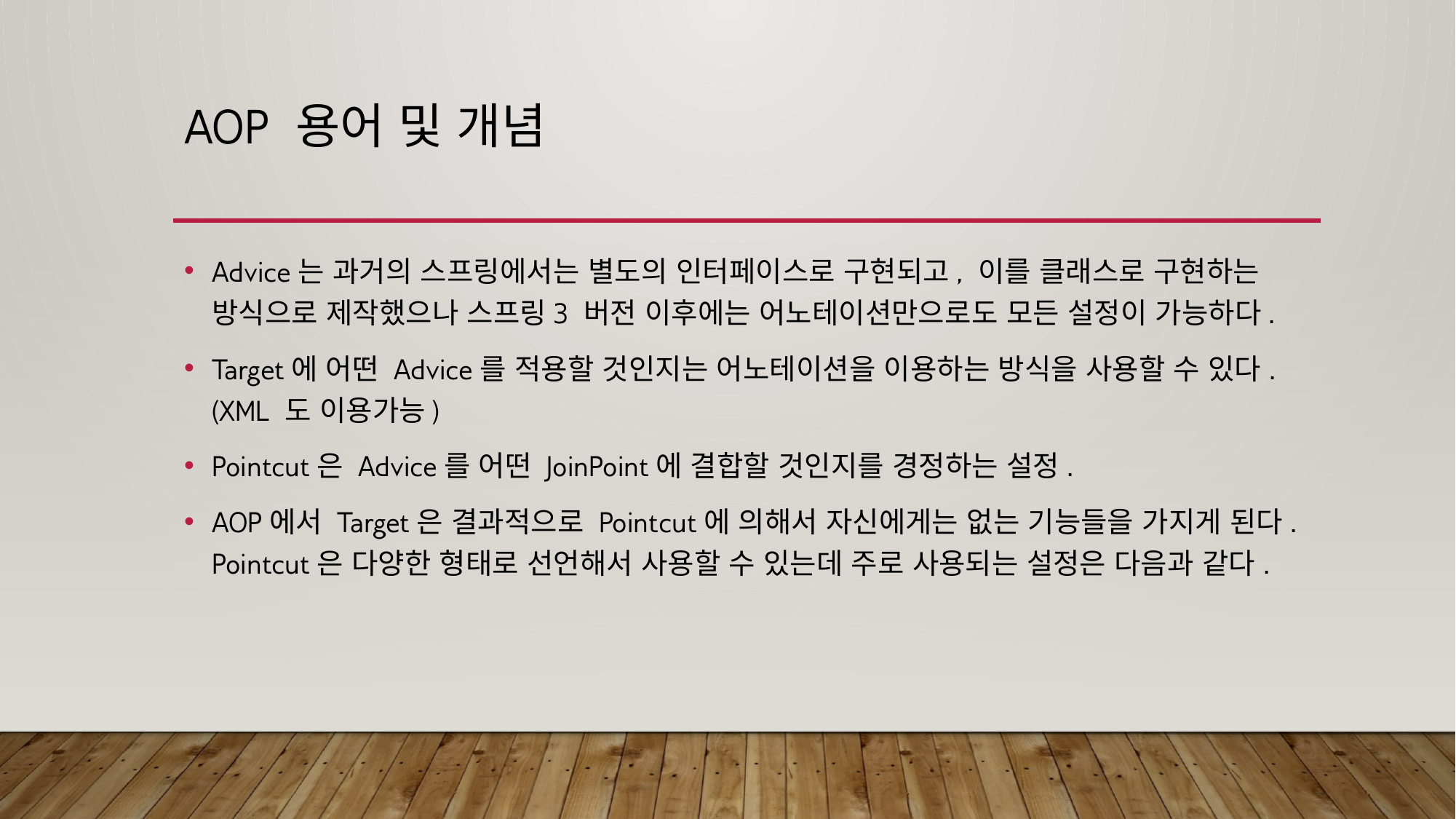

# AOP 용어 및 개념
Advice는 과거의 스프링에서는 별도의 인터페이스로 구현되고, 이를 클래스로 구현하는 방식으로 제작했으나 스프링3 버전 이후에는 어노테이션만으로도 모든 설정이 가능하다.
Target에 어떤 Advice를 적용할 것인지는 어노테이션을 이용하는 방식을 사용할 수 있다. (XML 도 이용가능)
Pointcut은 Advice를 어떤 JoinPoint에 결합할 것인지를 경정하는 설정.
AOP에서 Target은 결과적으로 Pointcut에 의해서 자신에게는 없는 기능들을 가지게 된다. Pointcut은 다양한 형태로 선언해서 사용할 수 있는데 주로 사용되는 설정은 다음과 같다.